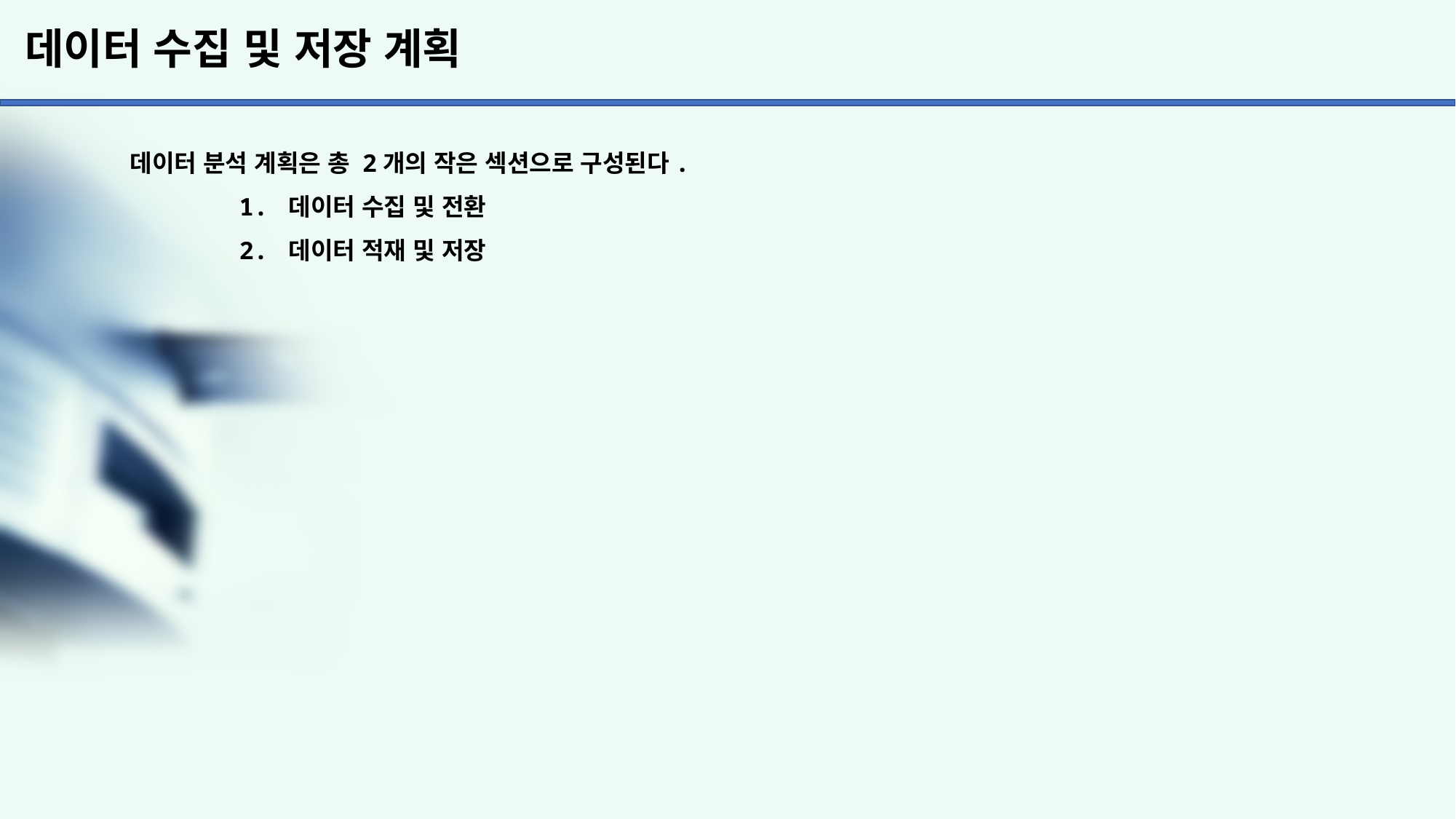

# 데이터 수집 및 저장 계획
데이터 분석 계획은 총 2개의 작은 섹션으로 구성된다.
	1. 데이터 수집 및 전환
 	2. 데이터 적재 및 저장